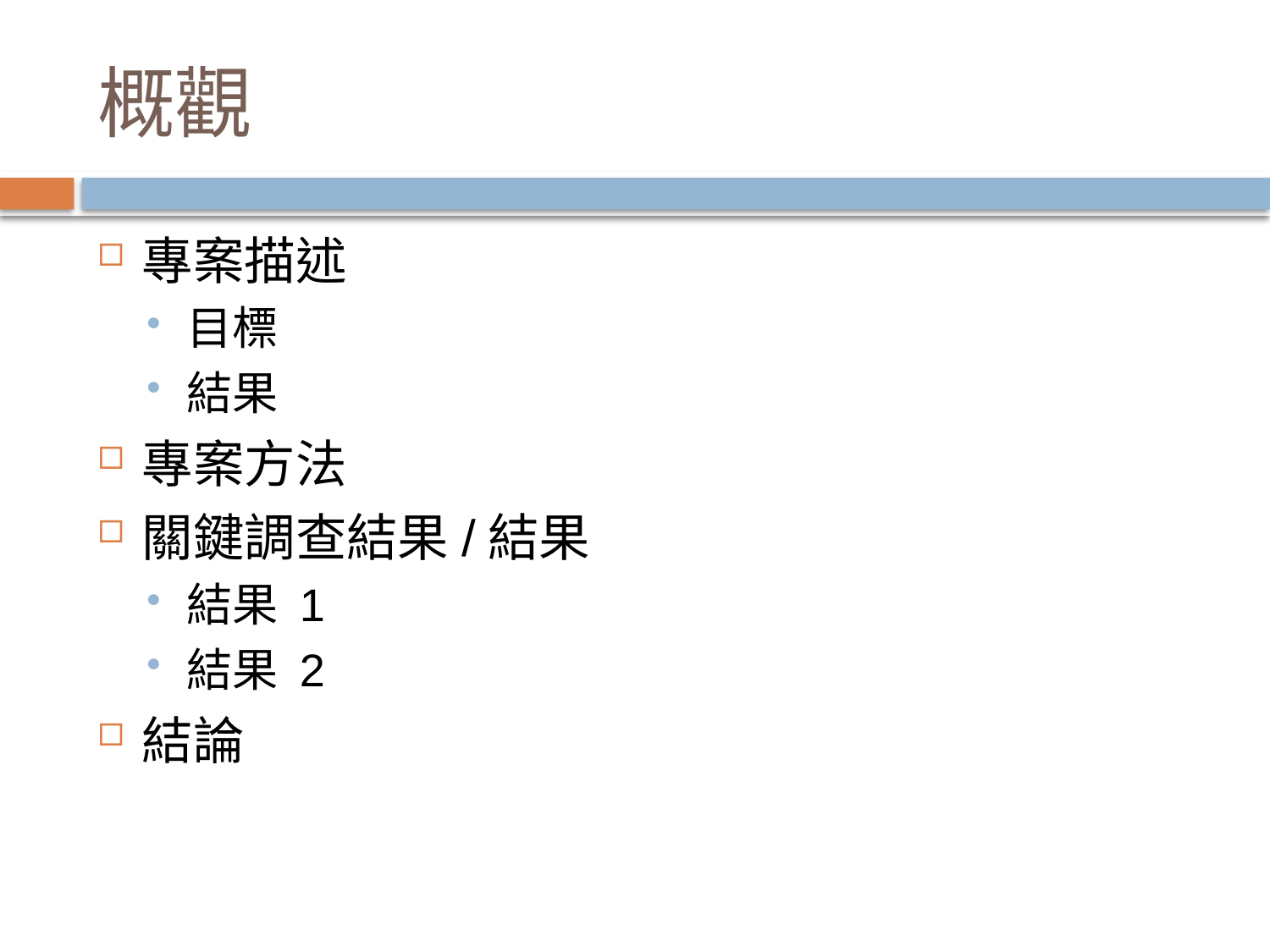

# 概觀
專案描述
目標
結果
專案方法
關鍵調查結果/結果
結果 1
結果 2
結論